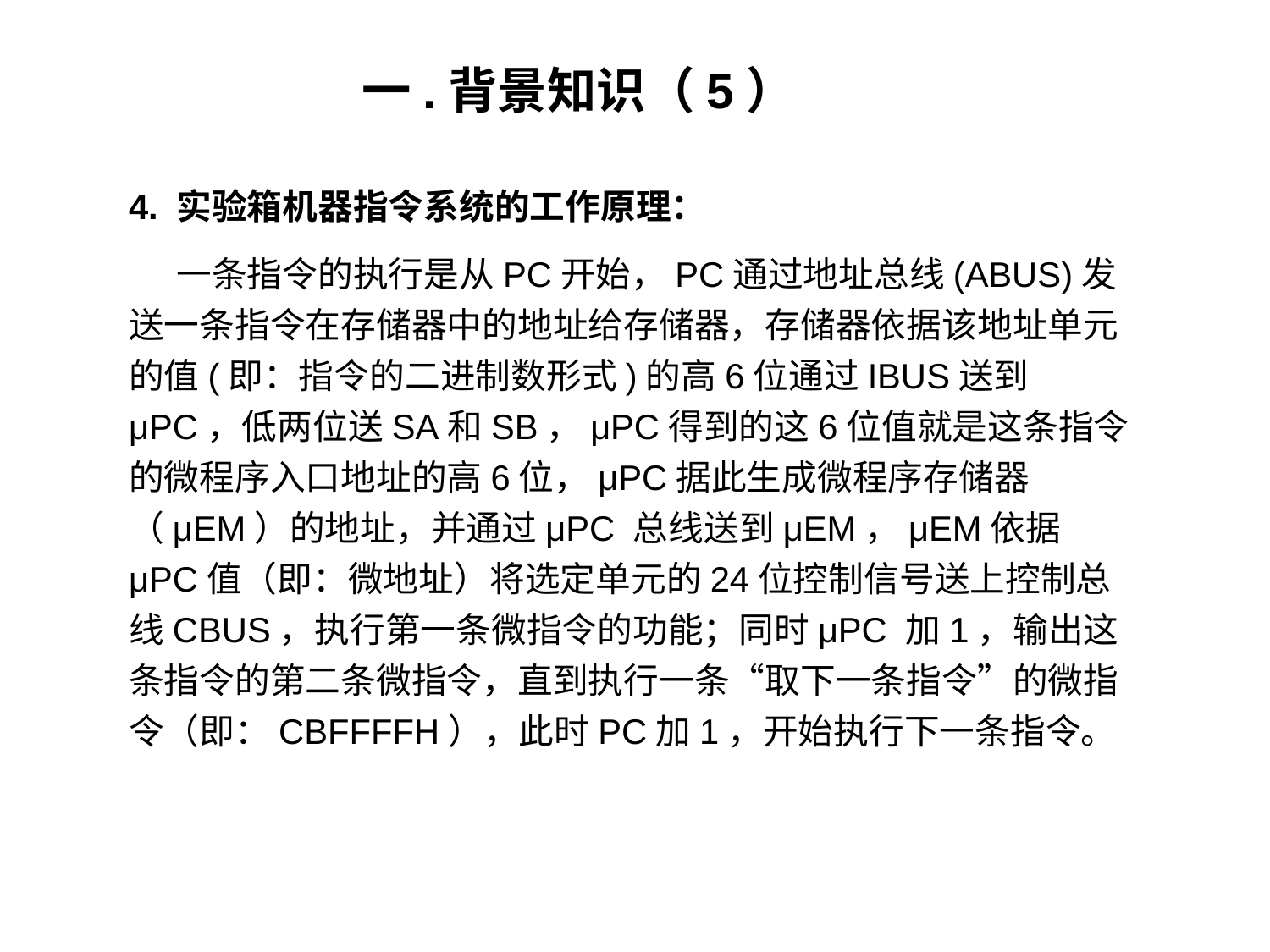

一.背景知识（5）
4. 实验箱机器指令系统的工作原理：
     一条指令的执行是从PC开始，PC通过地址总线(ABUS)发送一条指令在存储器中的地址给存储器，存储器依据该地址单元的值(即：指令的二进制数形式)的高6位通过IBUS送到μPC，低两位送SA和SB，μPC得到的这6位值就是这条指令的微程序入口地址的高6位，μPC据此生成微程序存储器（μEM）的地址，并通过μPC 总线送到μEM，μEM依据μPC值（即：微地址）将选定单元的24位控制信号送上控制总线CBUS，执行第一条微指令的功能；同时μPC 加1，输出这条指令的第二条微指令，直到执行一条“取下一条指令”的微指令（即：CBFFFFH），此时PC加1，开始执行下一条指令。